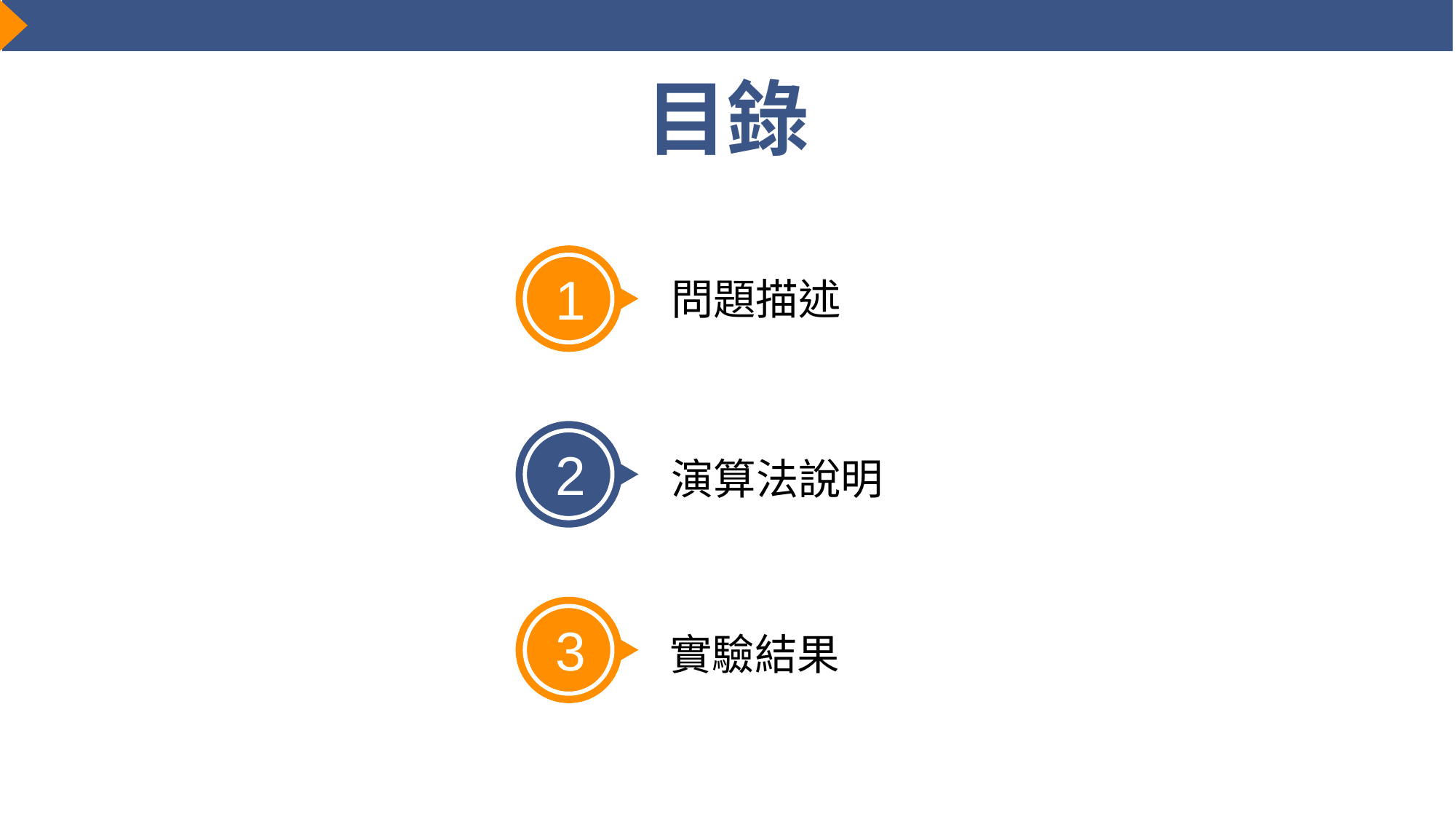

目錄

1
問題描述

2
演算法說明

3
實驗結果